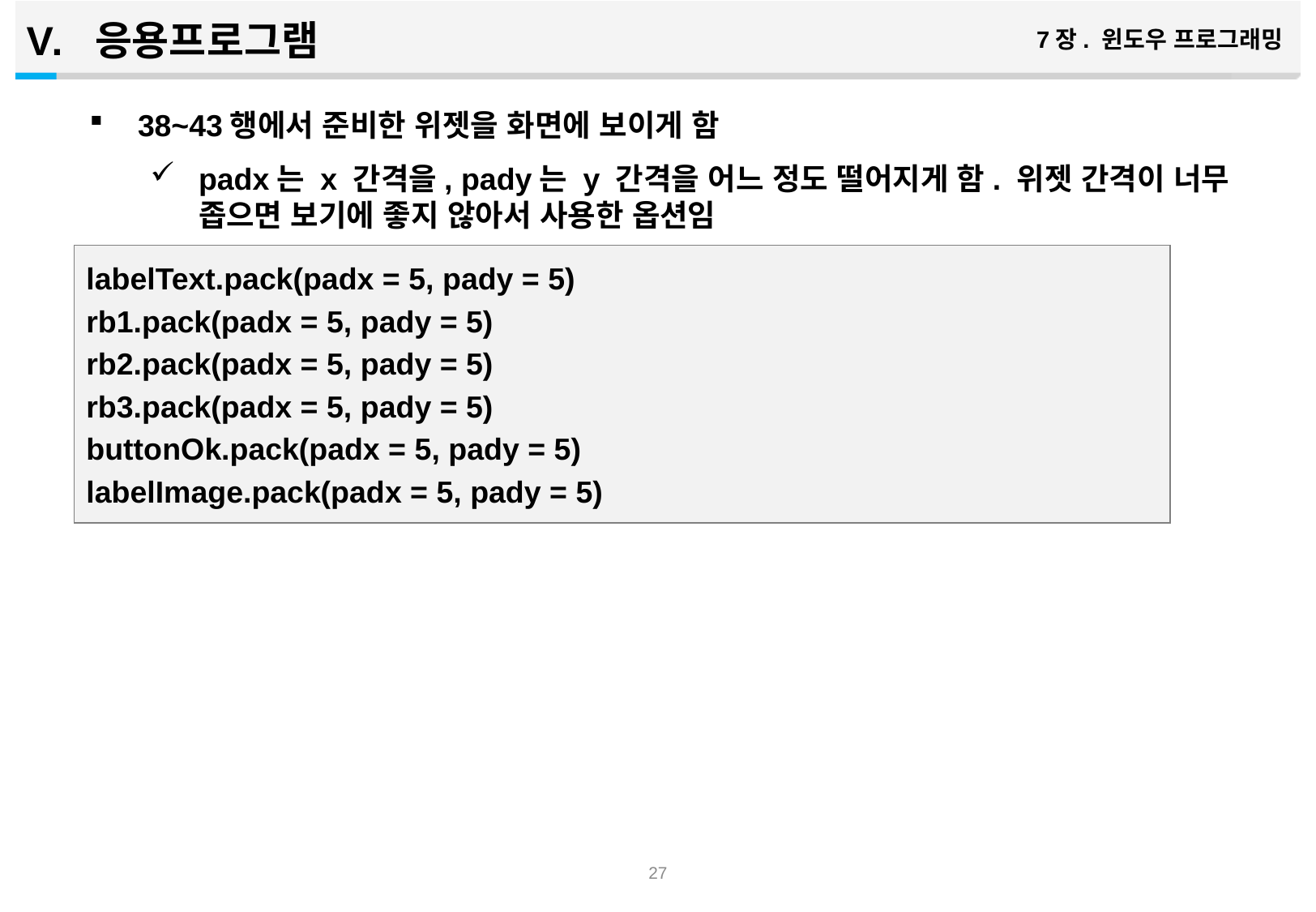

응용프로그램
7장. 윈도우 프로그래밍
38~43행에서 준비한 위젯을 화면에 보이게 함
padx는 x 간격을, pady는 y 간격을 어느 정도 떨어지게 함. 위젯 간격이 너무 좁으면 보기에 좋지 않아서 사용한 옵션임
labelText.pack(padx = 5, pady = 5)
rb1.pack(padx = 5, pady = 5)
rb2.pack(padx = 5, pady = 5)
rb3.pack(padx = 5, pady = 5)
buttonOk.pack(padx = 5, pady = 5)
labelImage.pack(padx = 5, pady = 5)
27